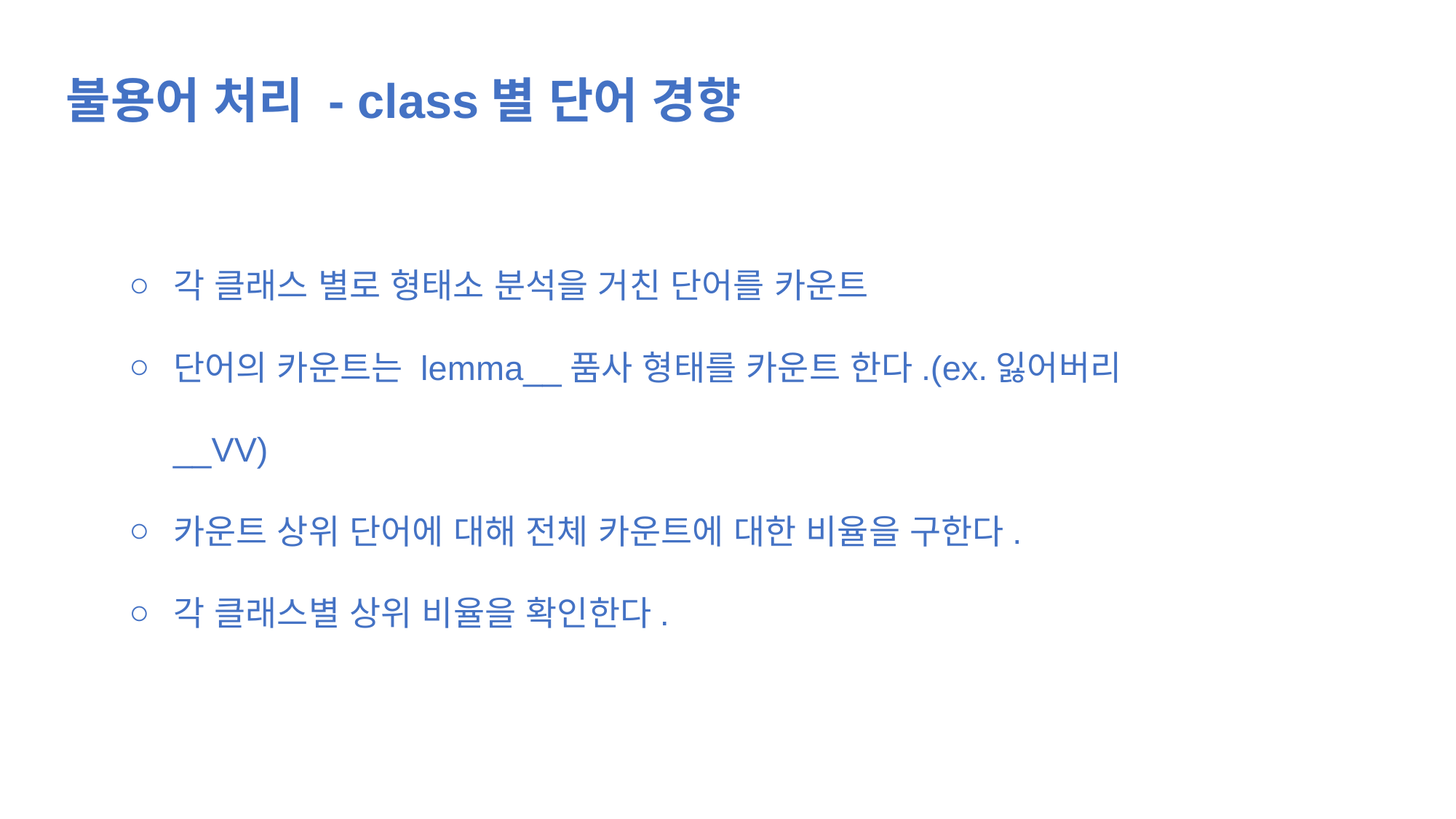

불용어 처리 - class별 단어 경향
각 클래스 별로 형태소 분석을 거친 단어를 카운트
단어의 카운트는 lemma__품사 형태를 카운트 한다.(ex.잃어버리__VV)
카운트 상위 단어에 대해 전체 카운트에 대한 비율을 구한다.
각 클래스별 상위 비율을 확인한다.